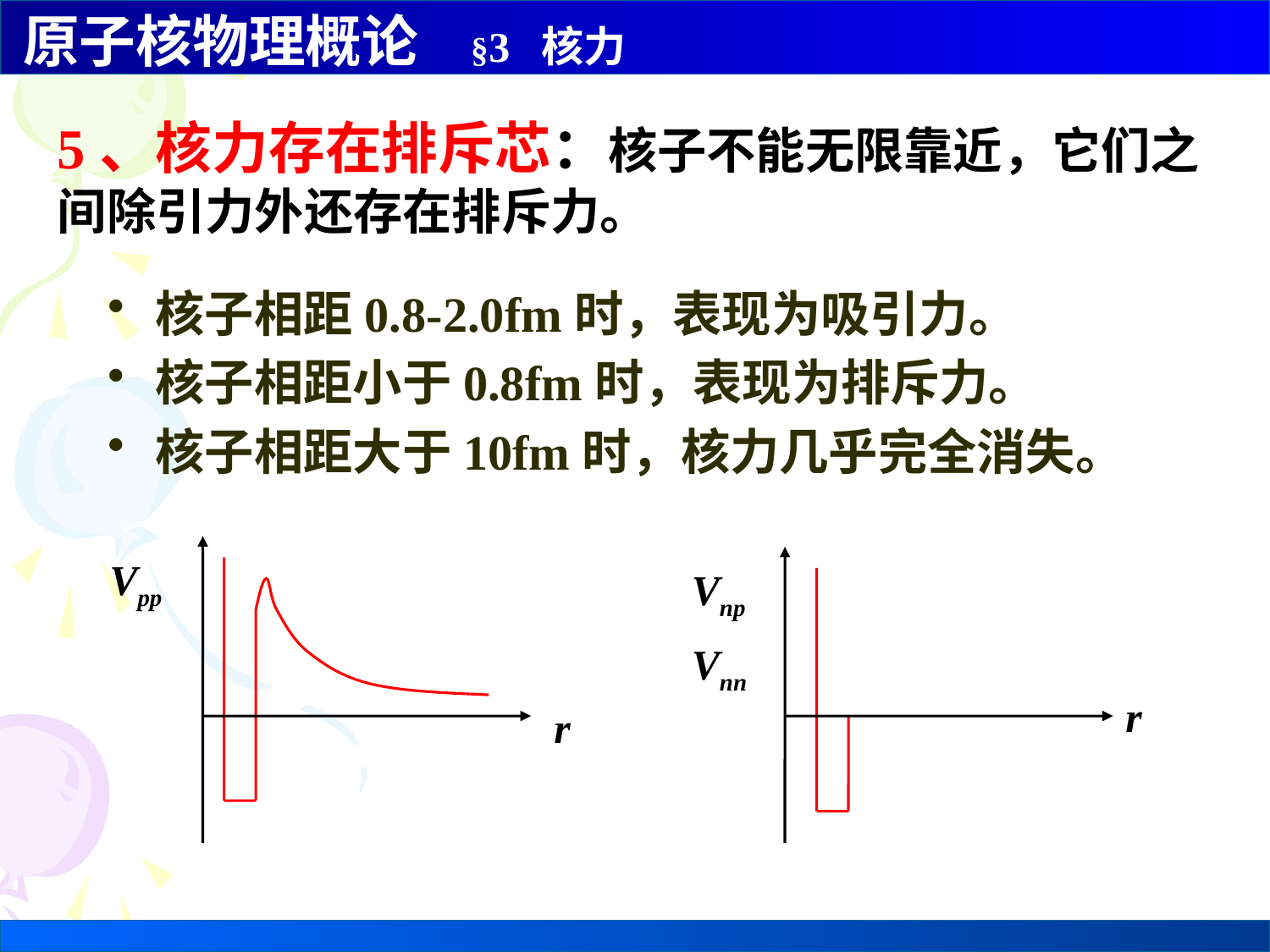

5、核力存在排斥芯：核子不能无限靠近，它们之间除引力外还存在排斥力。
核子相距0.8-2.0fm时，表现为吸引力。
核子相距小于0.8fm时，表现为排斥力。
核子相距大于10fm时，核力几乎完全消失。

Vpp
r

Vnp
Vnn
r